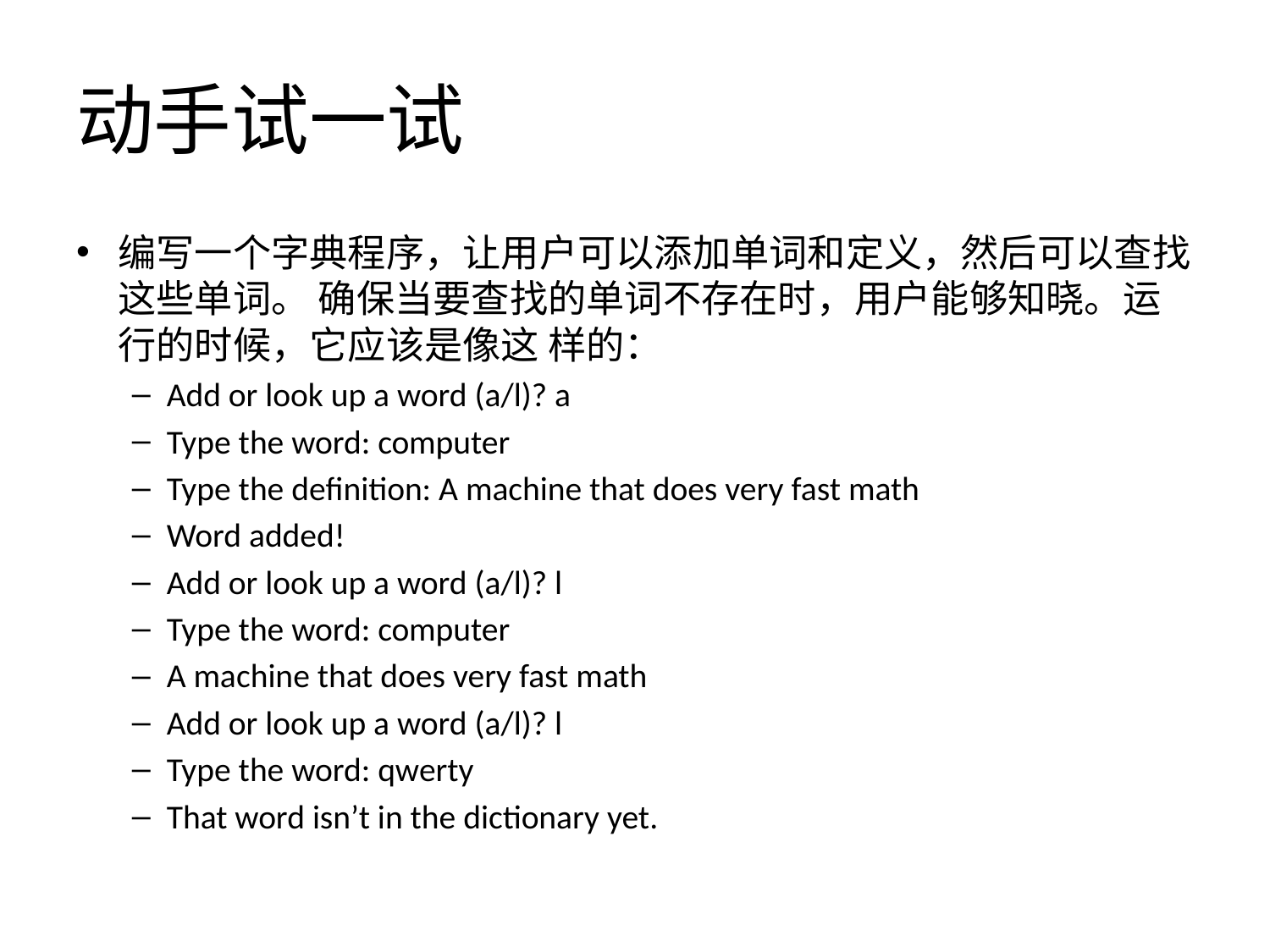

# 动手试一试
编写一个字典程序，让用户可以添加单词和定义，然后可以查找这些单词。 确保当要查找的单词不存在时，用户能够知晓。运行的时候，它应该是像这 样的：
Add or look up a word (a/l)? a
Type the word: computer
Type the definition: A machine that does very fast math
Word added!
Add or look up a word (a/l)? l
Type the word: computer
A machine that does very fast math
Add or look up a word (a/l)? l
Type the word: qwerty
That word isn’t in the dictionary yet.